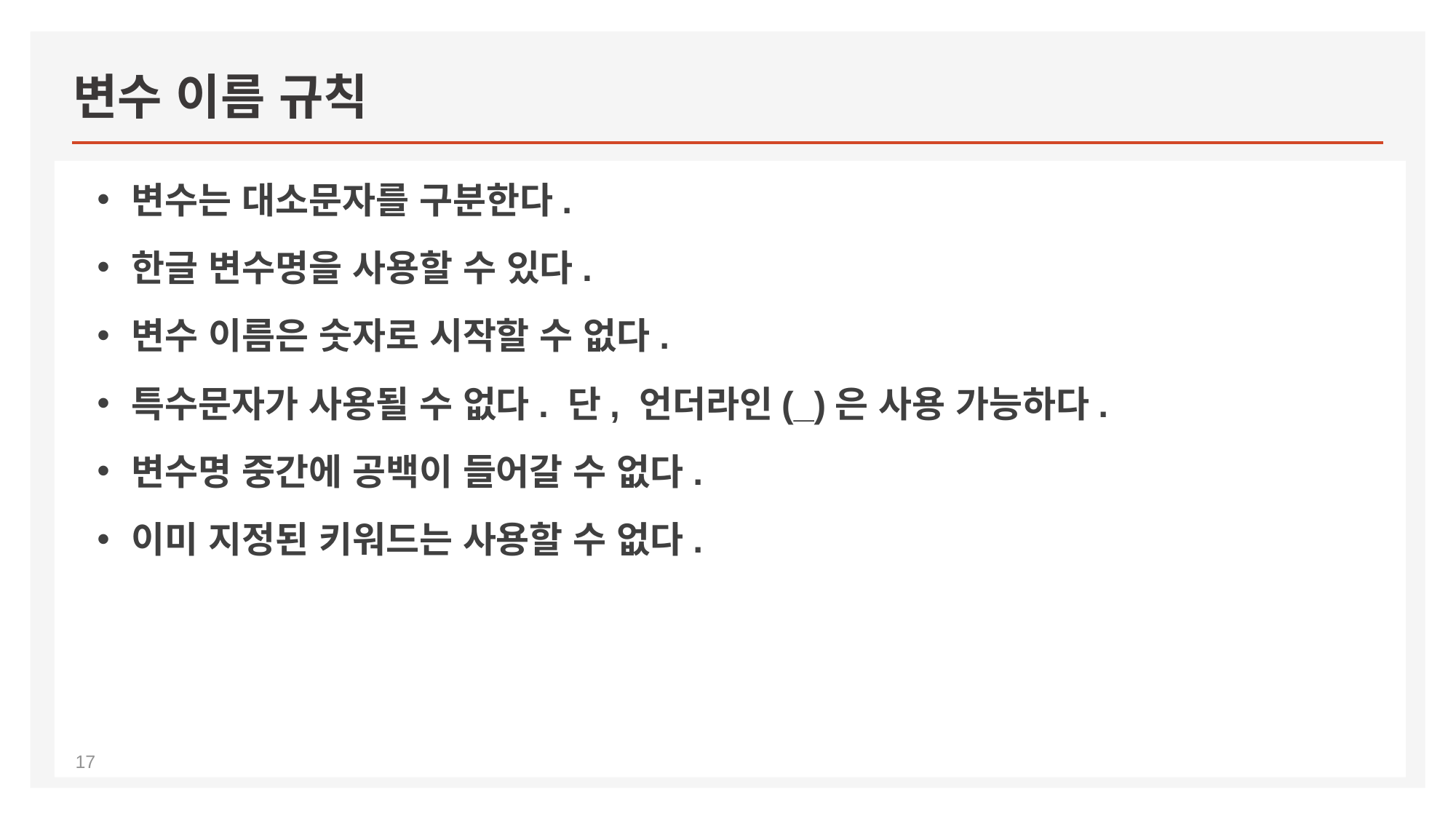

# 변수 이름 규칙
변수는 대소문자를 구분한다.
한글 변수명을 사용할 수 있다.
변수 이름은 숫자로 시작할 수 없다.
특수문자가 사용될 수 없다. 단, 언더라인(_)은 사용 가능하다.
변수명 중간에 공백이 들어갈 수 없다.
이미 지정된 키워드는 사용할 수 없다.
17